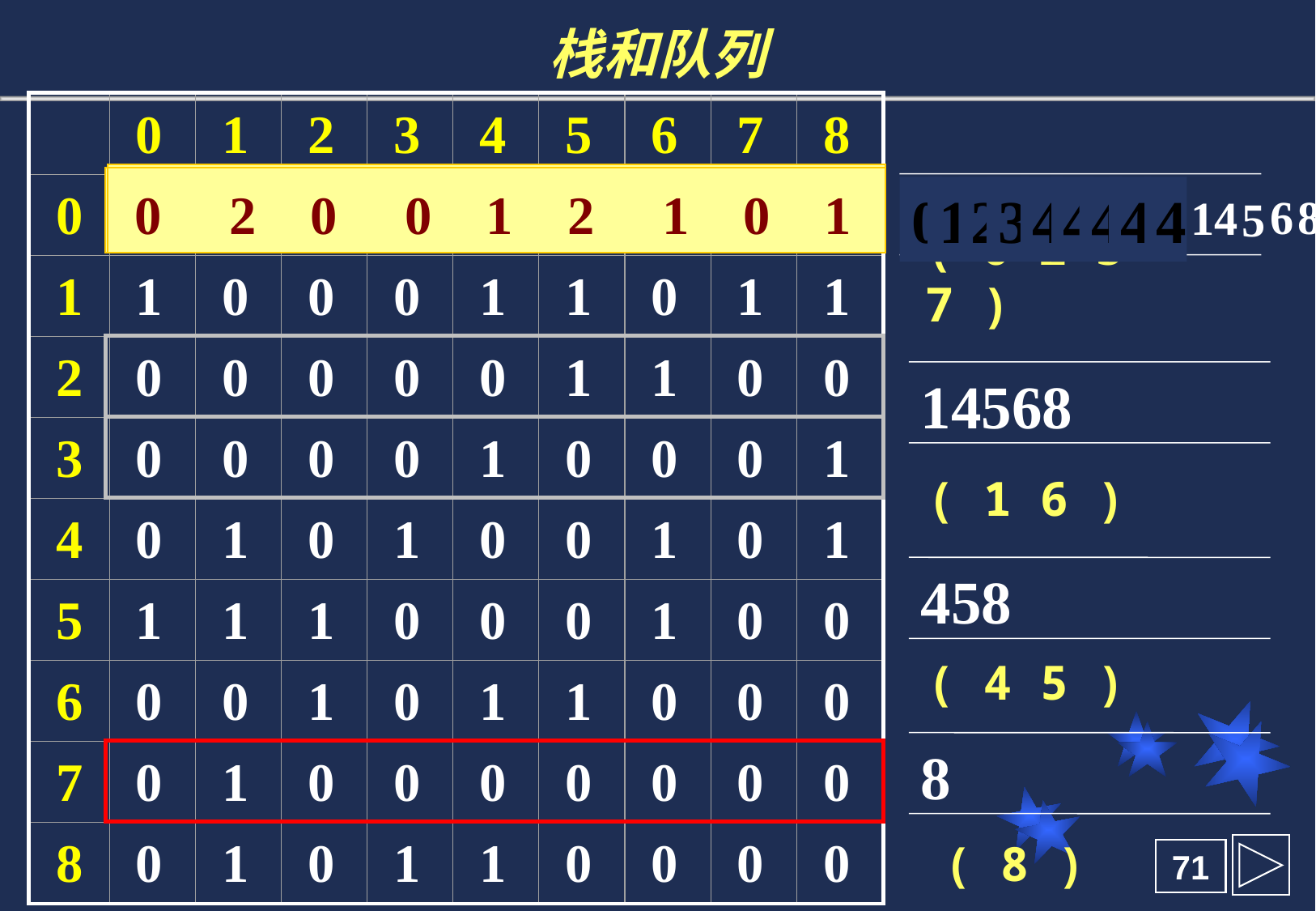

# 栈和队列

0

1

2

3

4

5

6

7

8

0

0

1

0

0

0

1

0

0

0

1

1

0

0

0

1

1

0

1

1

2

0

0

0

0

0

1

1

0

0

3

0

0

0

0

1

0

0

0

1

4

0

1

0

1

0

0

1

0

1

5

1

1

1

0

0

0

1

0

0

6

0

0

1

0

1

1

0

0

0

7

0

1

0

0

0

0

0

0

0

8

0

1

0

1

1

0

0

0

0

 0     1    0     0     1    2    1    0    1
 0     1    0     0    0     2    1    0    0
 0     1    0     0    0    1    0    0    0
 0     2    0     0    1    2     1    0    1

012345678

0
1
2
3
4
4
4
4
4
6
8
1
4
5
( 0 2 3 7 )

14568

( 1 6 )

458

( 4 5 )

8

( 8 )

71